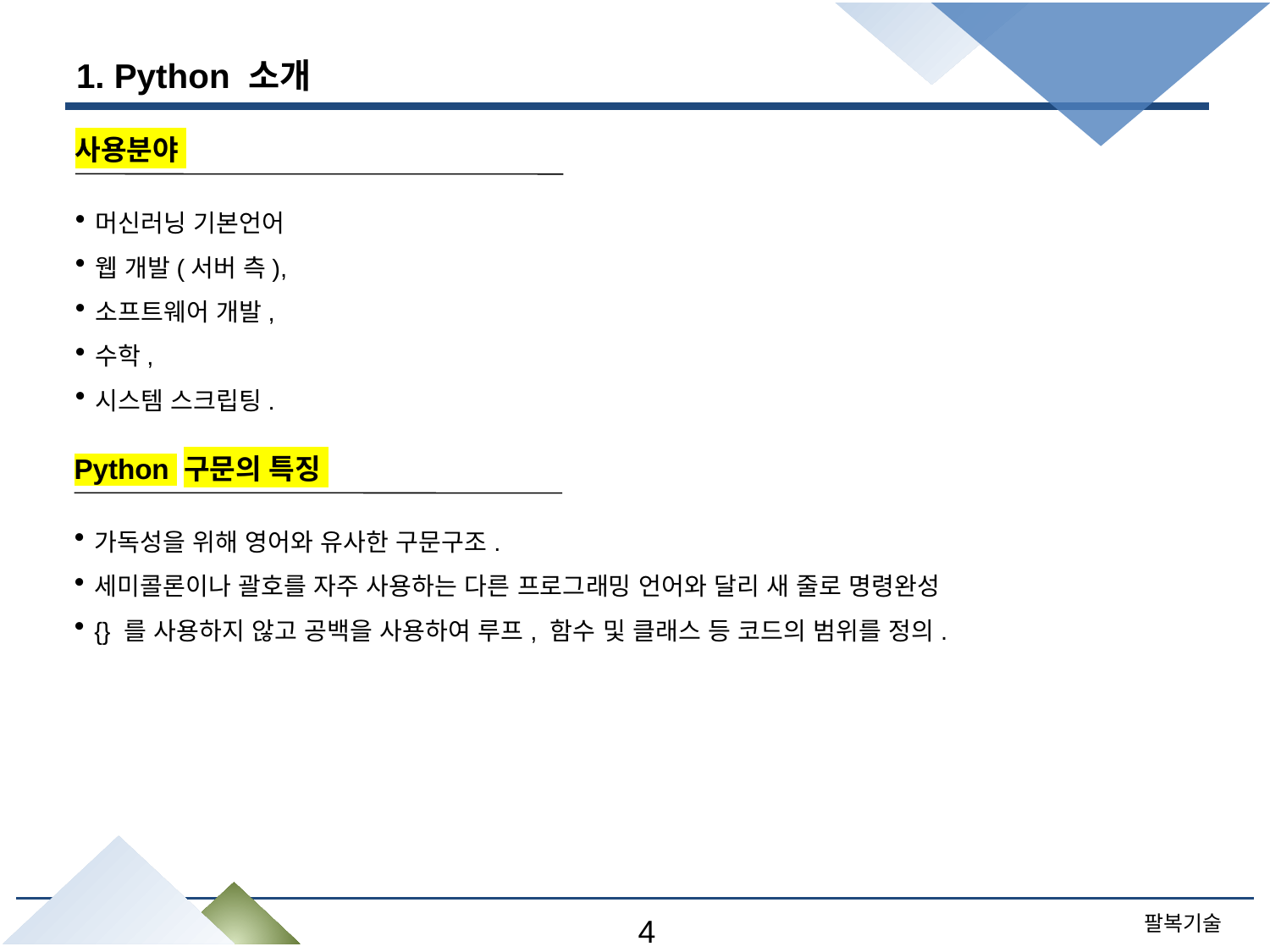

# 1. Python 소개
사용분야

머신러닝 기본언어
웹 개발(서버 측),
소프트웨어 개발,
수학,
시스템 스크립팅.
Python 구문의 특징

가독성을 위해 영어와 유사한 구문구조.
세미콜론이나 괄호를 자주 사용하는 다른 프로그래밍 언어와 달리 새 줄로 명령완성
{} 를 사용하지 않고 공백을 사용하여 루프, 함수 및 클래스 등 코드의 범위를 정의.

4